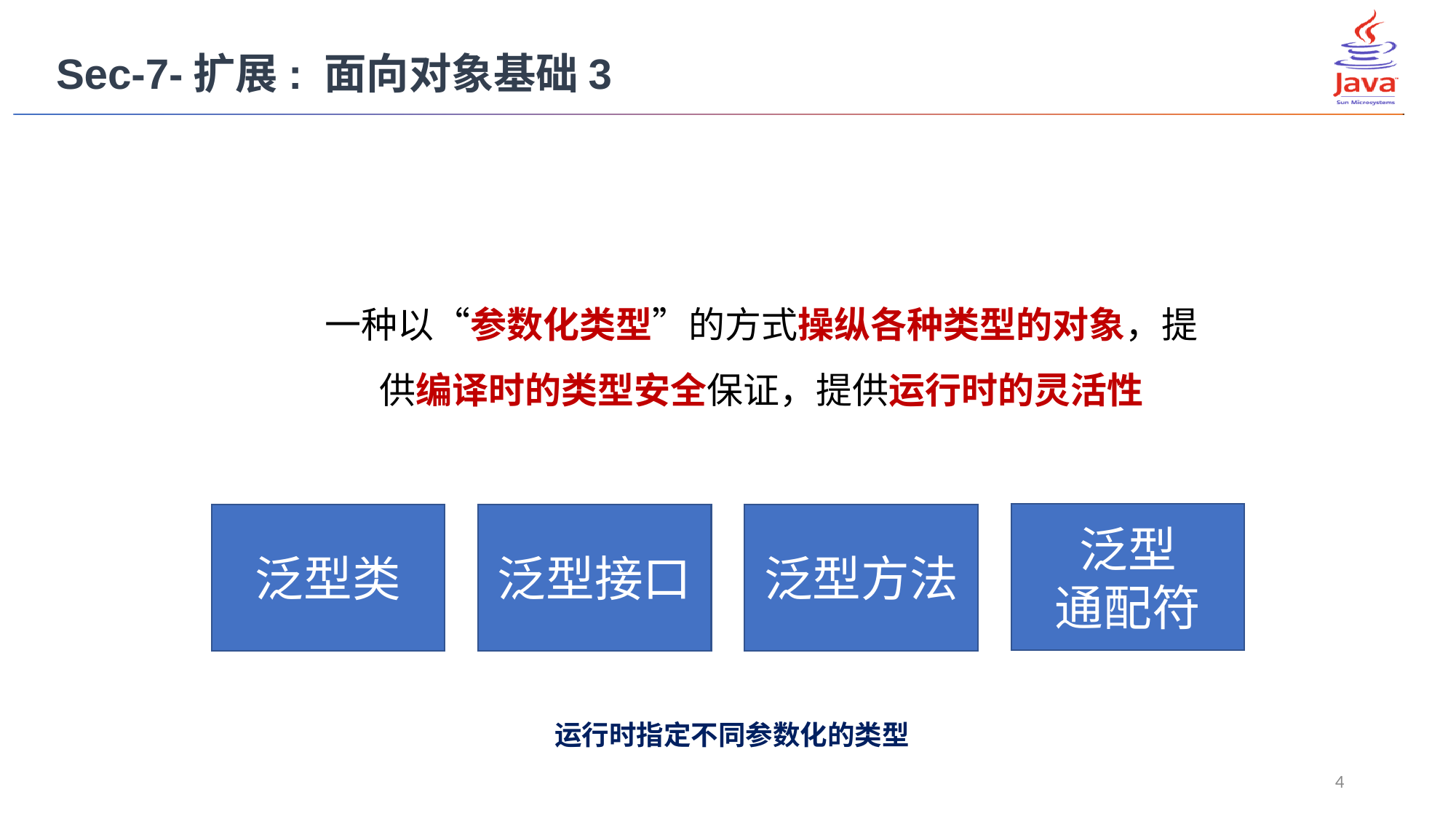

Sec-7-扩展: 面向对象基础3
一种以“参数化类型”的方式操纵各种类型的对象，提供编译时的类型安全保证，提供运行时的灵活性
泛型
通配符
泛型类
泛型接口
泛型方法
运行时指定不同参数化的类型
4